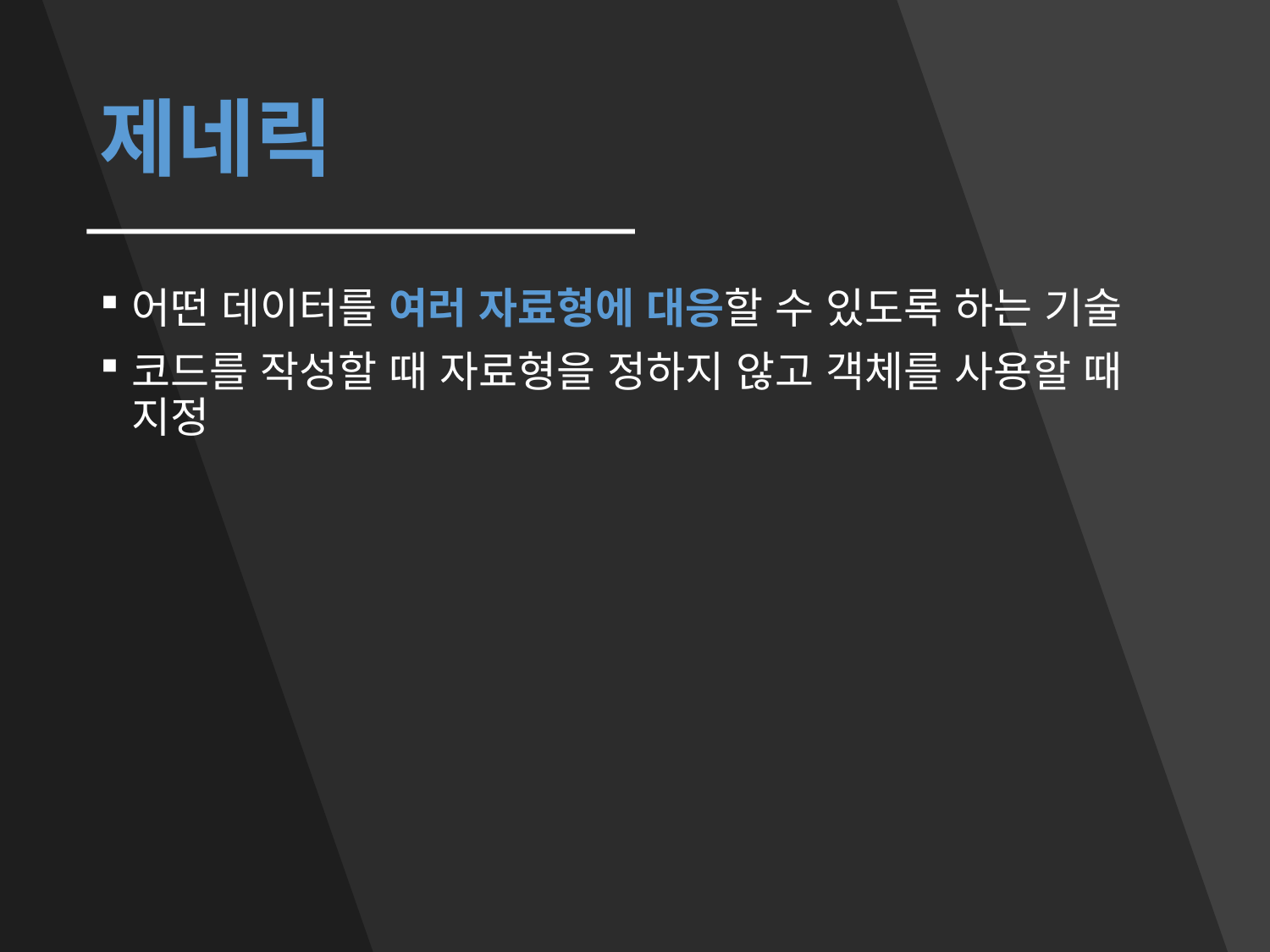

# 제네릭

어떤 데이터를 여러 자료형에 대응할 수 있도록 하는 기술
코드를 작성할 때 자료형을 정하지 않고 객체를 사용할 때 지정